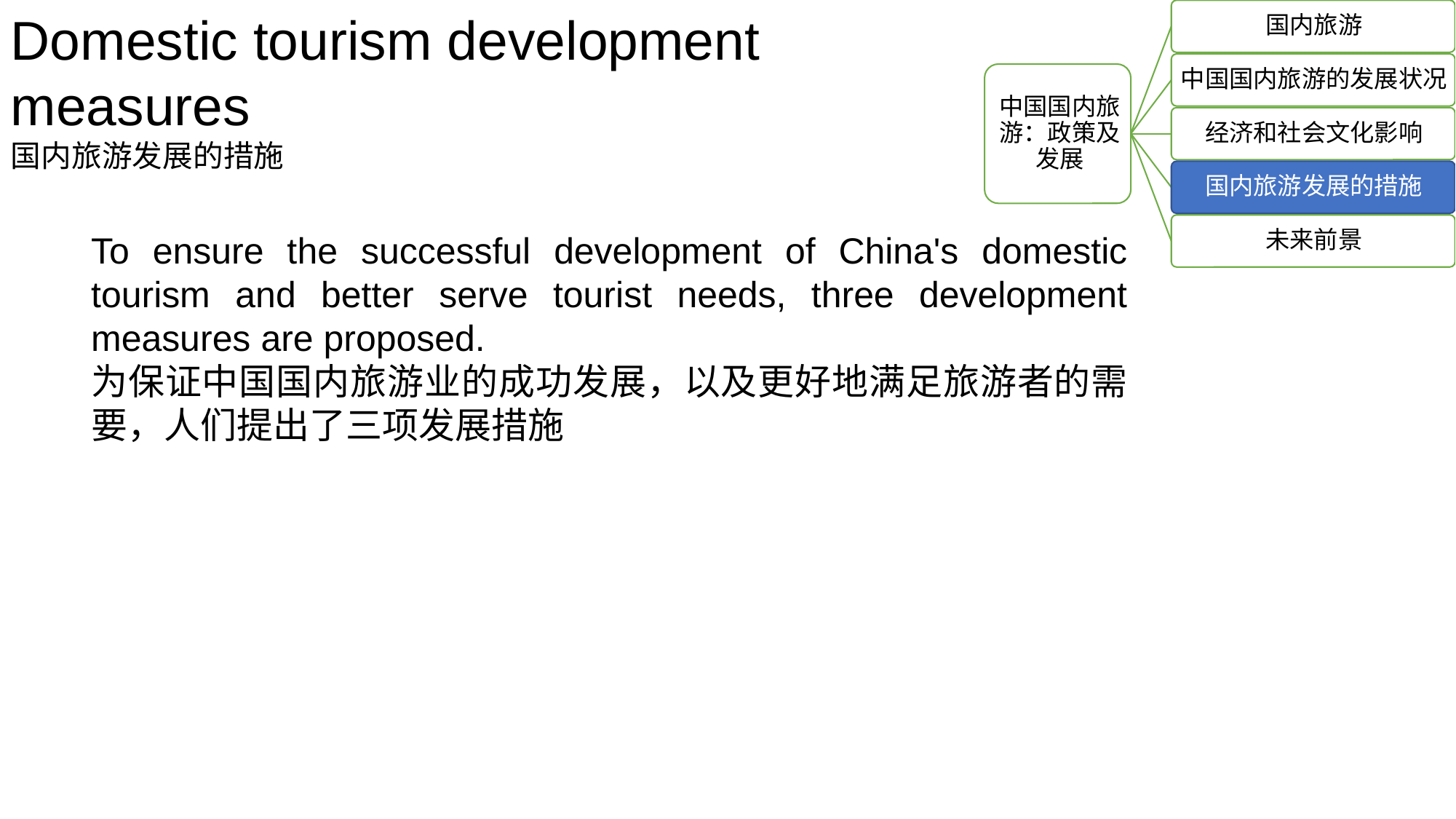

Domestic tourism development measures
国内旅游发展的措施
中国国内旅游：政策及发展

国内旅游

中国国内旅游的发展状况

经济和社会文化影响

国内旅游发展的措施

未来前景
To ensure the successful development of China's domestic tourism and better serve tourist needs, three development measures are proposed.
为保证中国国内旅游业的成功发展，以及更好地满足旅游者的需要，人们提出了三项发展措施